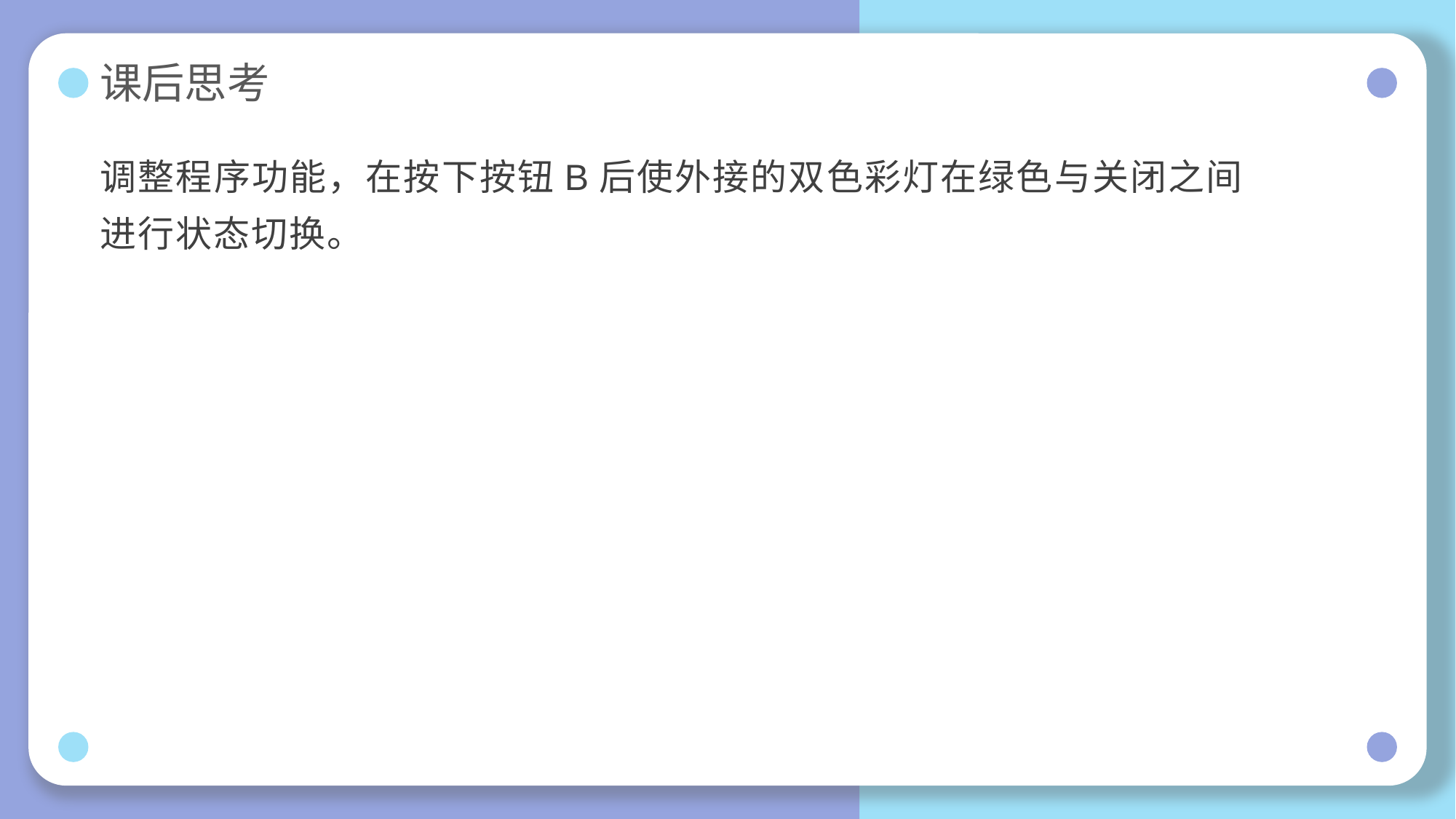

# 课后思考
调整程序功能，在按下按钮B后使外接的双色彩灯在绿色与关闭之间进行状态切换。